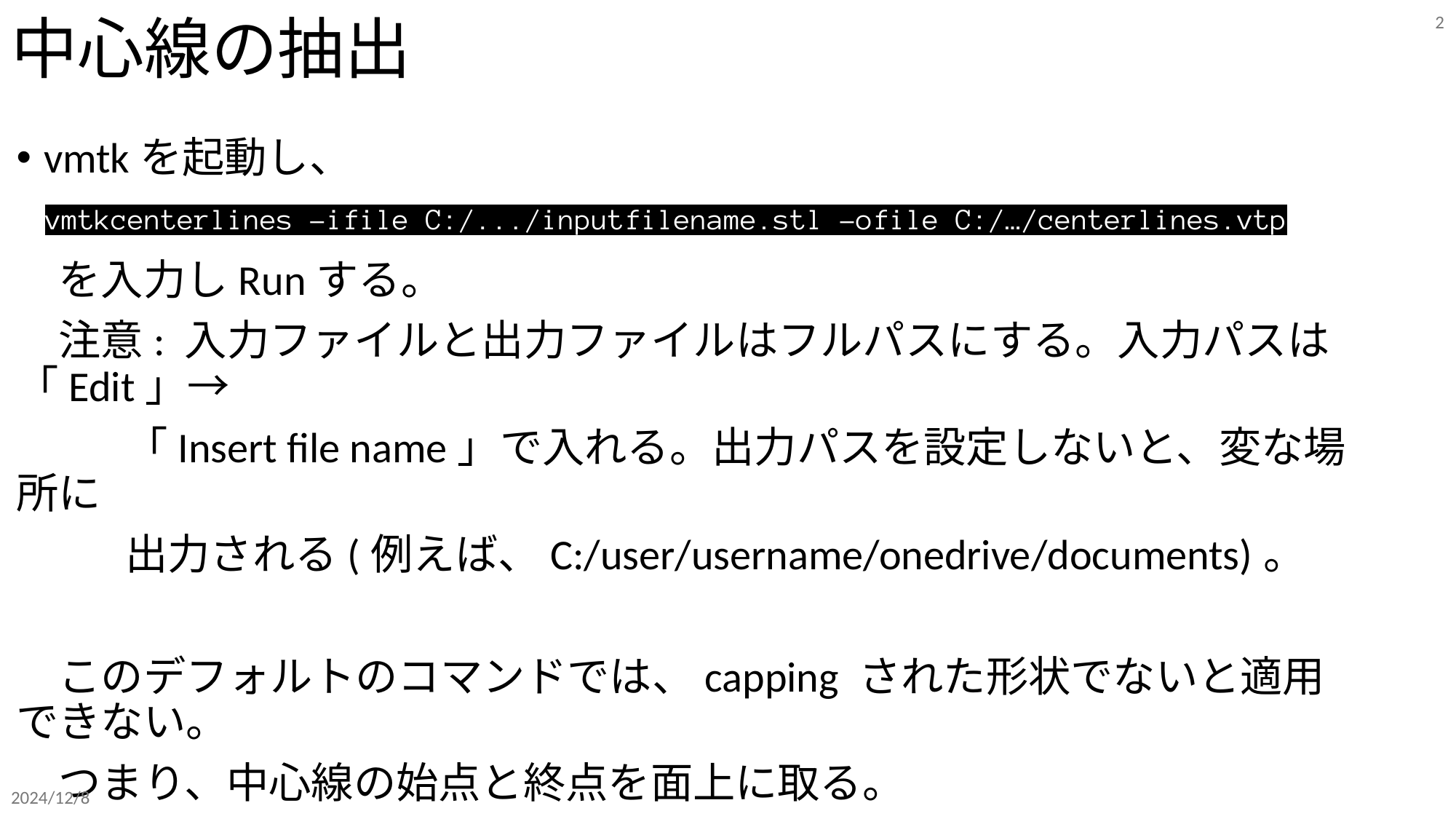

2
# 中心線の抽出
vmtkを起動し、

　を入力しRunする。
　注意: 入力ファイルと出力ファイルはフルパスにする。入力パスは「Edit」→
	「Insert file name」で入れる。出力パスを設定しないと、変な場所に
	出力される(例えば、C:/user/username/onedrive/documents)。

　このデフォルトのコマンドでは、capping された形状でないと適用できない。
　つまり、中心線の始点と終点を面上に取る。

vmtkcenterlines -ifile ‪C:/.../inputfilename.stl -ofile C:/…/centerlines.vtp
2024/12/8